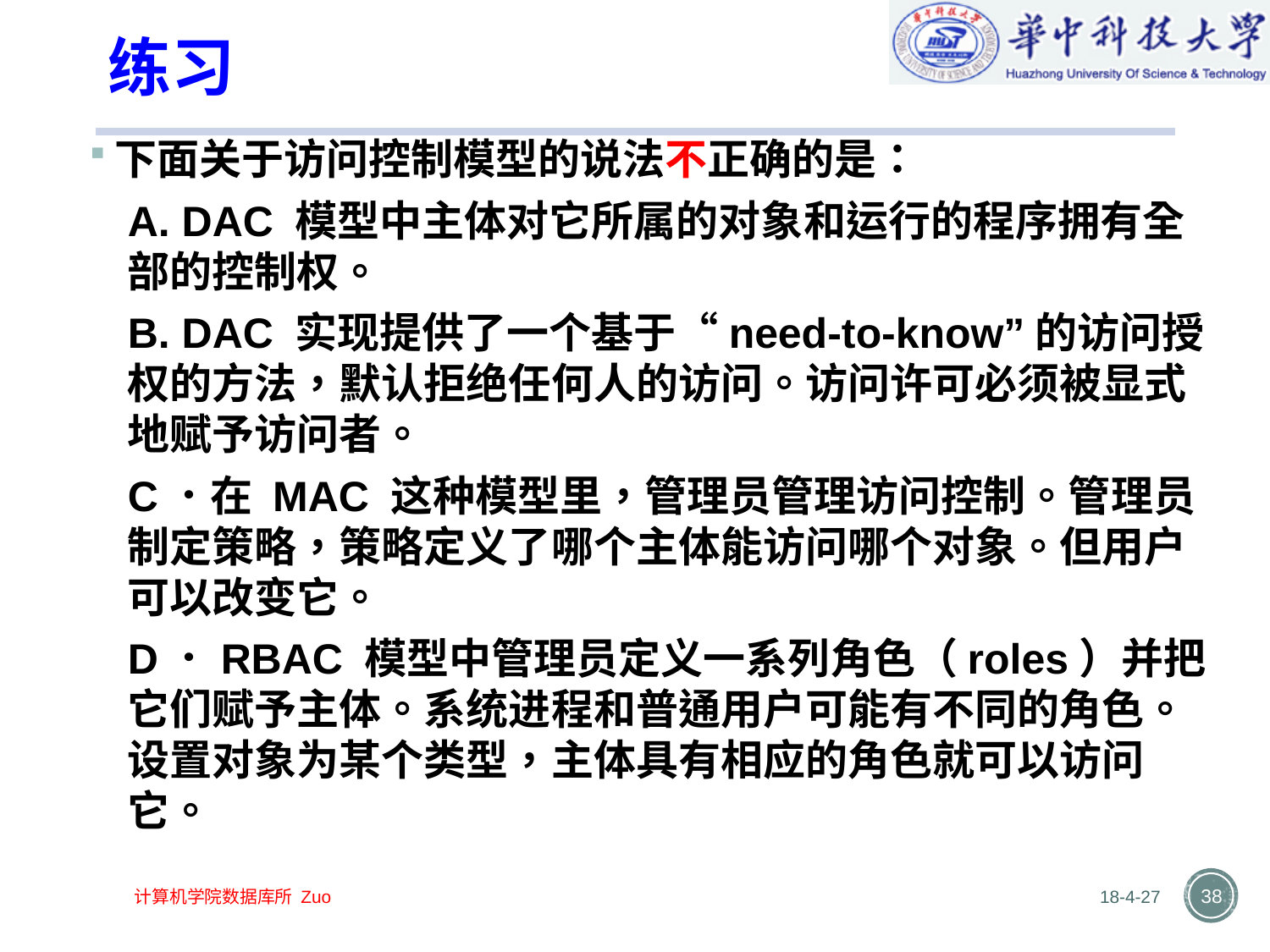

# 练习
下面关于访问控制模型的说法不正确的是：
A. DAC 模型中主体对它所属的对象和运行的程序拥有全部的控制权。
B. DAC 实现提供了一个基于“need-to-know”的访问授权的方法，默认拒绝任何人的访问。访问许可必须被显式地赋予访问者。
C．在 MAC 这种模型里，管理员管理访问控制。管理员制定策略，策略定义了哪个主体能访问哪个对象。但用户可以改变它。
D．RBAC 模型中管理员定义一系列角色（roles）并把它们赋予主体。系统进程和普通用户可能有不同的角色。设置对象为某个类型，主体具有相应的角色就可以访问它。

18-4-27
38